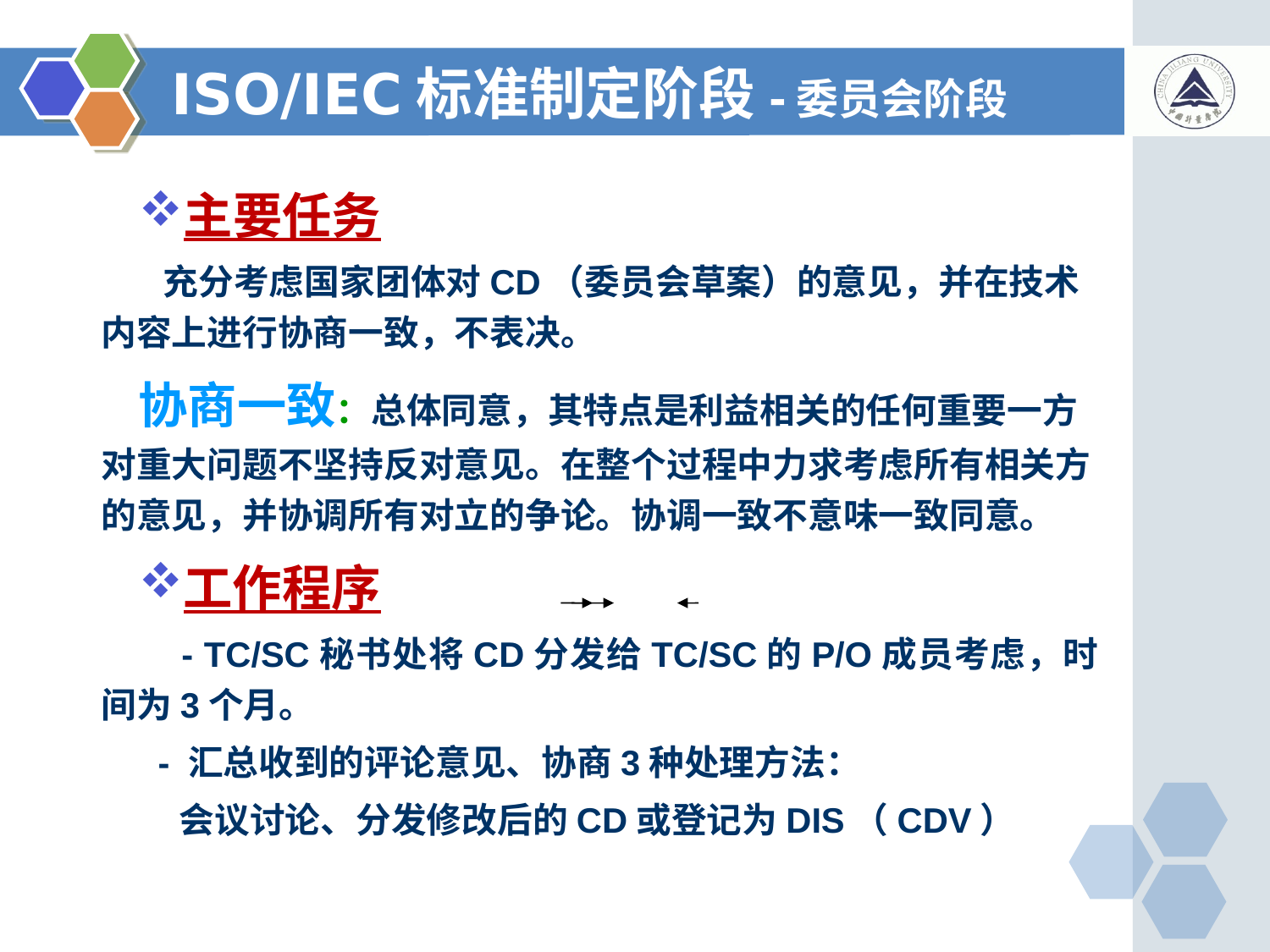

# ISO/IEC标准制定阶段-委员会阶段
主要任务
  充分考虑国家团体对CD（委员会草案）的意见，并在技术内容上进行协商一致，不表决。
协商一致：总体同意，其特点是利益相关的任何重要一方对重大问题不坚持反对意见。在整个过程中力求考虑所有相关方的意见，并协调所有对立的争论。协调一致不意味一致同意。
工作程序
    - TC/SC秘书处将CD分发给TC/SC的P/O成员考虑，时间为3个月。
  - 汇总收到的评论意见、协商3种处理方法：
    会议讨论、分发修改后的CD或登记为DIS（CDV）